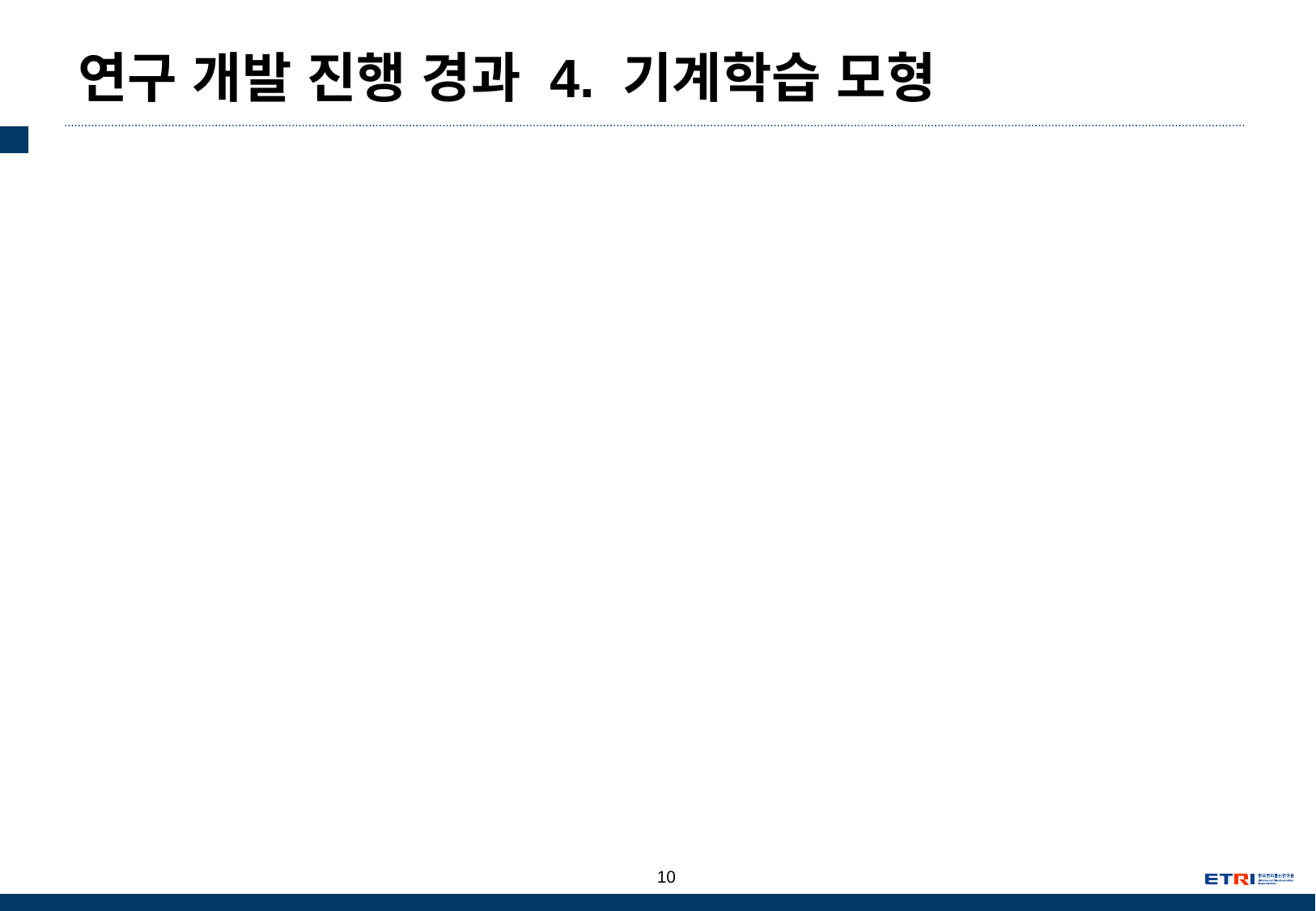

# 연구 개발 진행 경과 4. 기계학습 모형